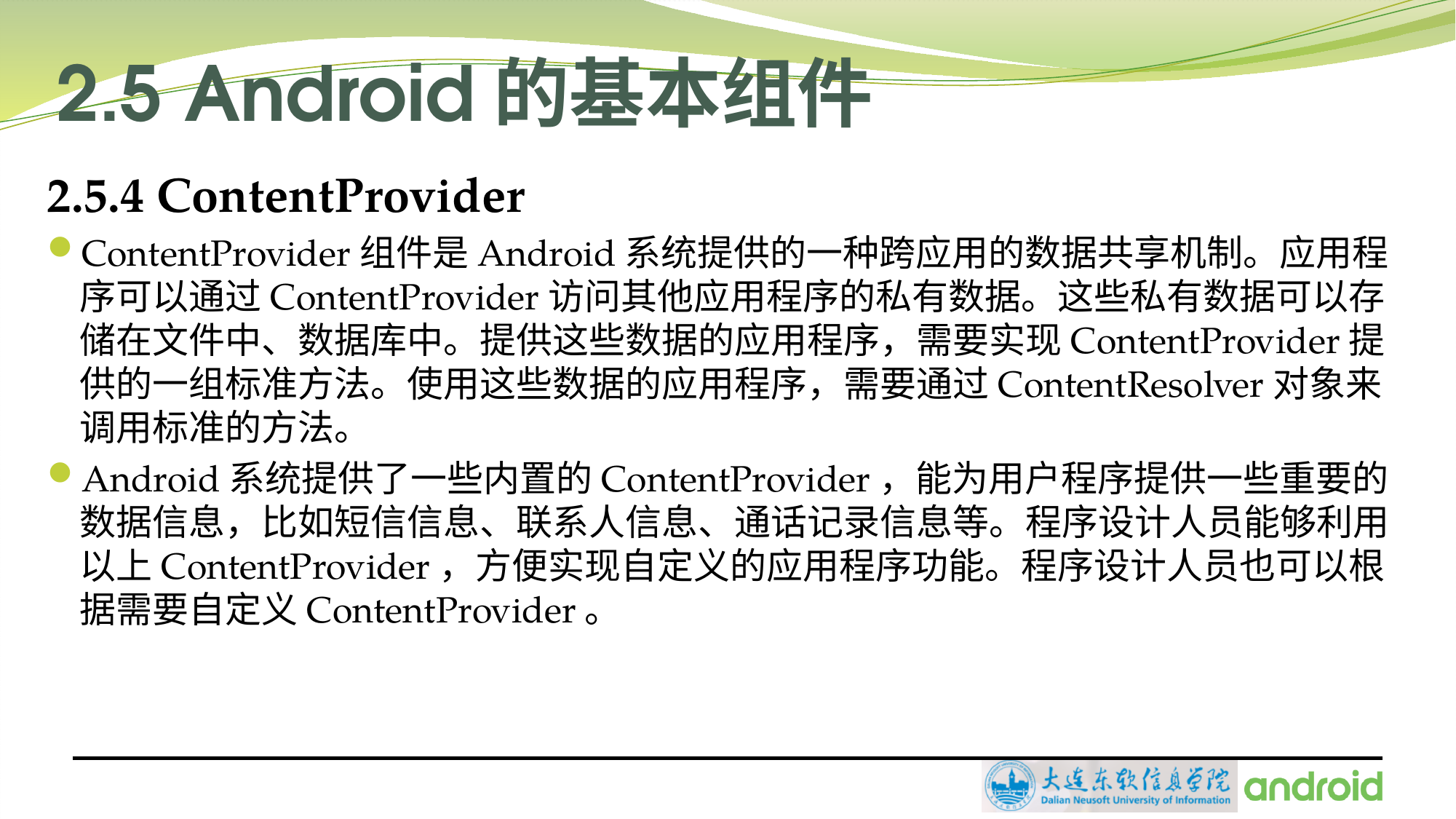

# 2.5 Android的基本组件
2.5.4 ContentProvider
ContentProvider组件是Android系统提供的一种跨应用的数据共享机制。应用程序可以通过ContentProvider访问其他应用程序的私有数据。这些私有数据可以存储在文件中、数据库中。提供这些数据的应用程序，需要实现ContentProvider提供的一组标准方法。使用这些数据的应用程序，需要通过ContentResolver对象来调用标准的方法。
Android系统提供了一些内置的ContentProvider，能为用户程序提供一些重要的数据信息，比如短信信息、联系人信息、通话记录信息等。程序设计人员能够利用以上ContentProvider，方便实现自定义的应用程序功能。程序设计人员也可以根据需要自定义ContentProvider。